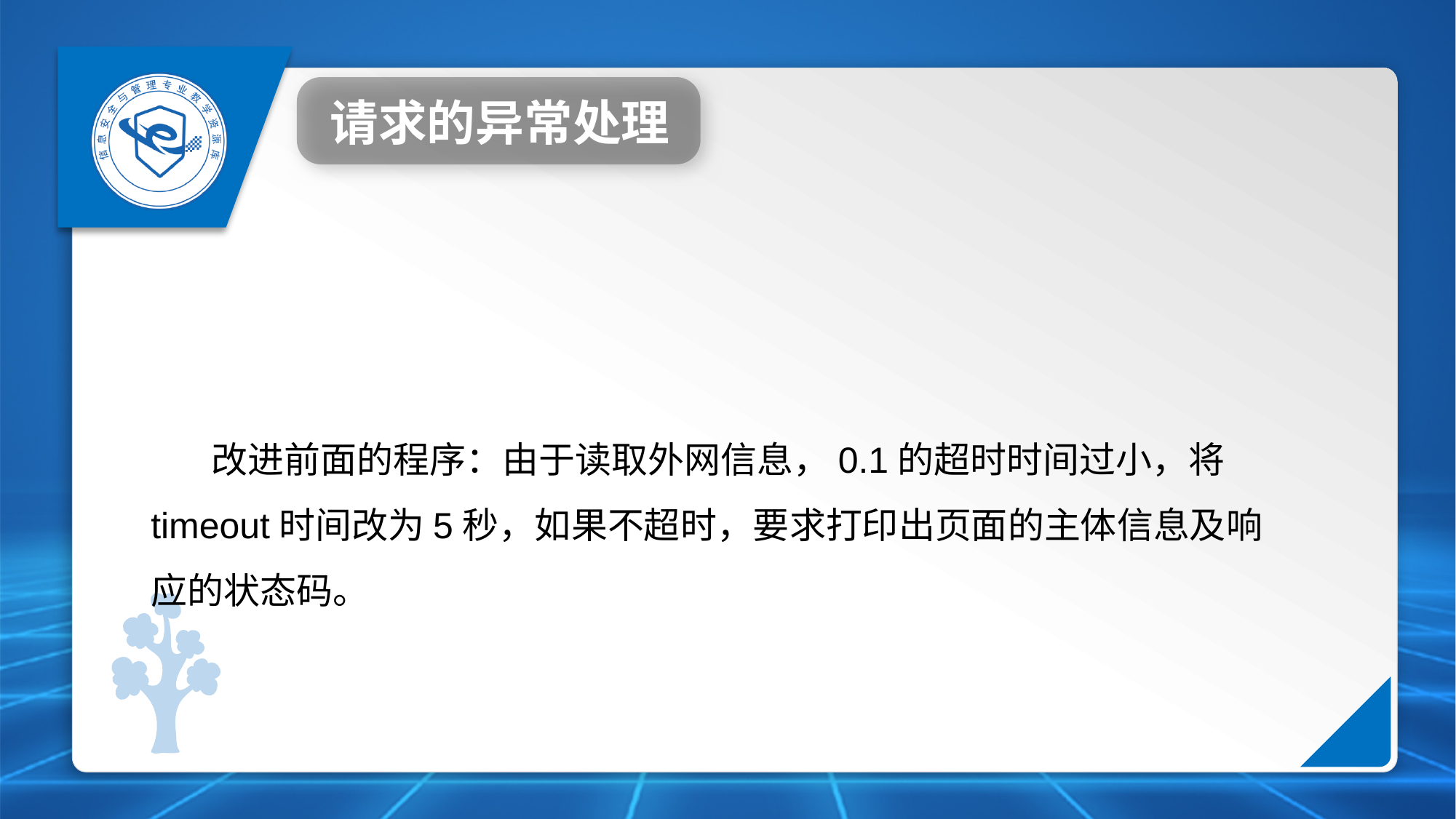

请求的异常处理
改进前面的程序：由于读取外网信息，0.1的超时时间过小，将timeout时间改为5秒，如果不超时，要求打印出页面的主体信息及响应的状态码。